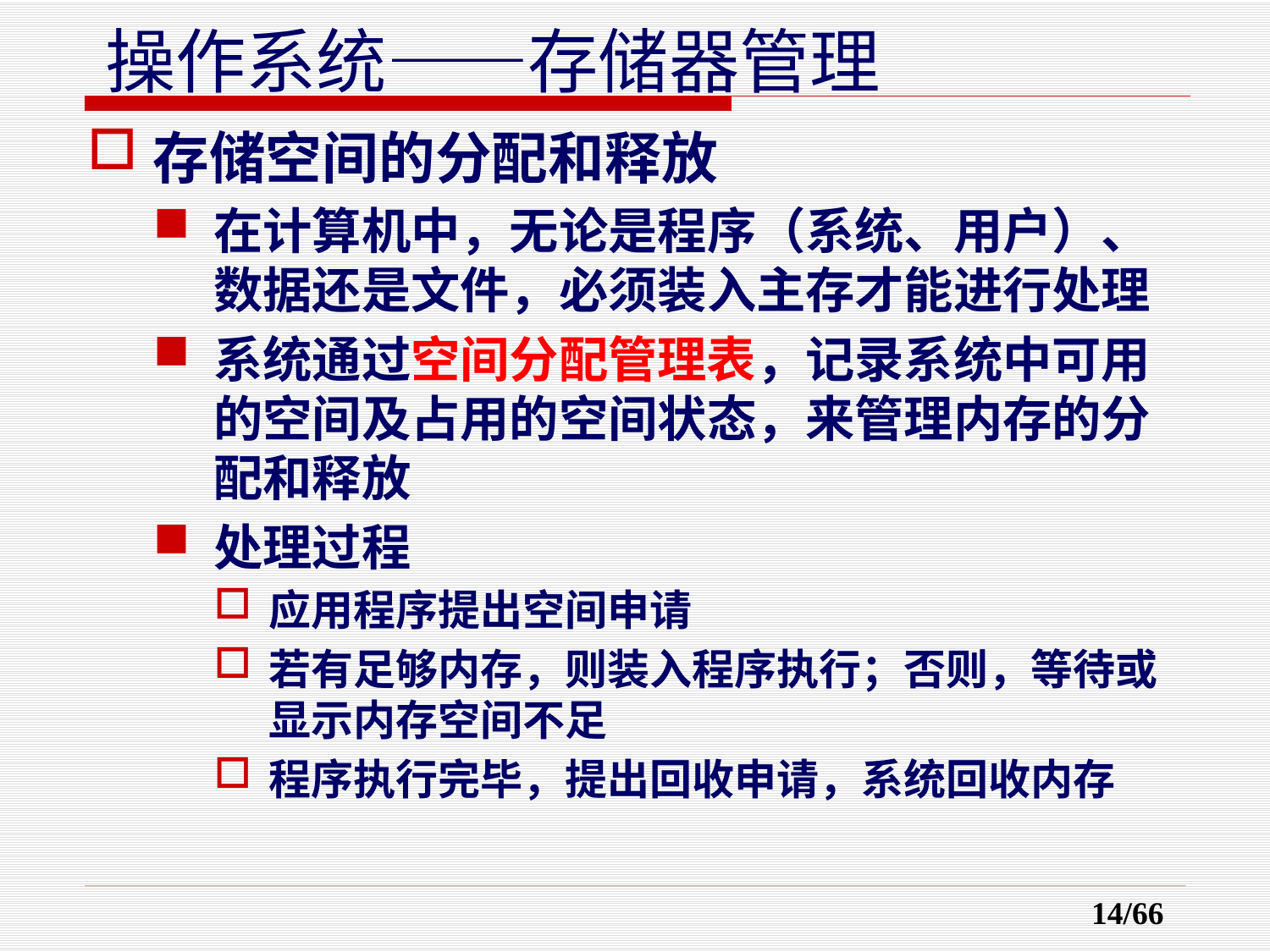

存储空间的分配和释放
在计算机中，无论是程序（系统、用户）、数据还是文件，必须装入主存才能进行处理
系统通过空间分配管理表，记录系统中可用的空间及占用的空间状态，来管理内存的分配和释放
处理过程
应用程序提出空间申请
若有足够内存，则装入程序执行；否则，等待或显示内存空间不足
程序执行完毕，提出回收申请，系统回收内存